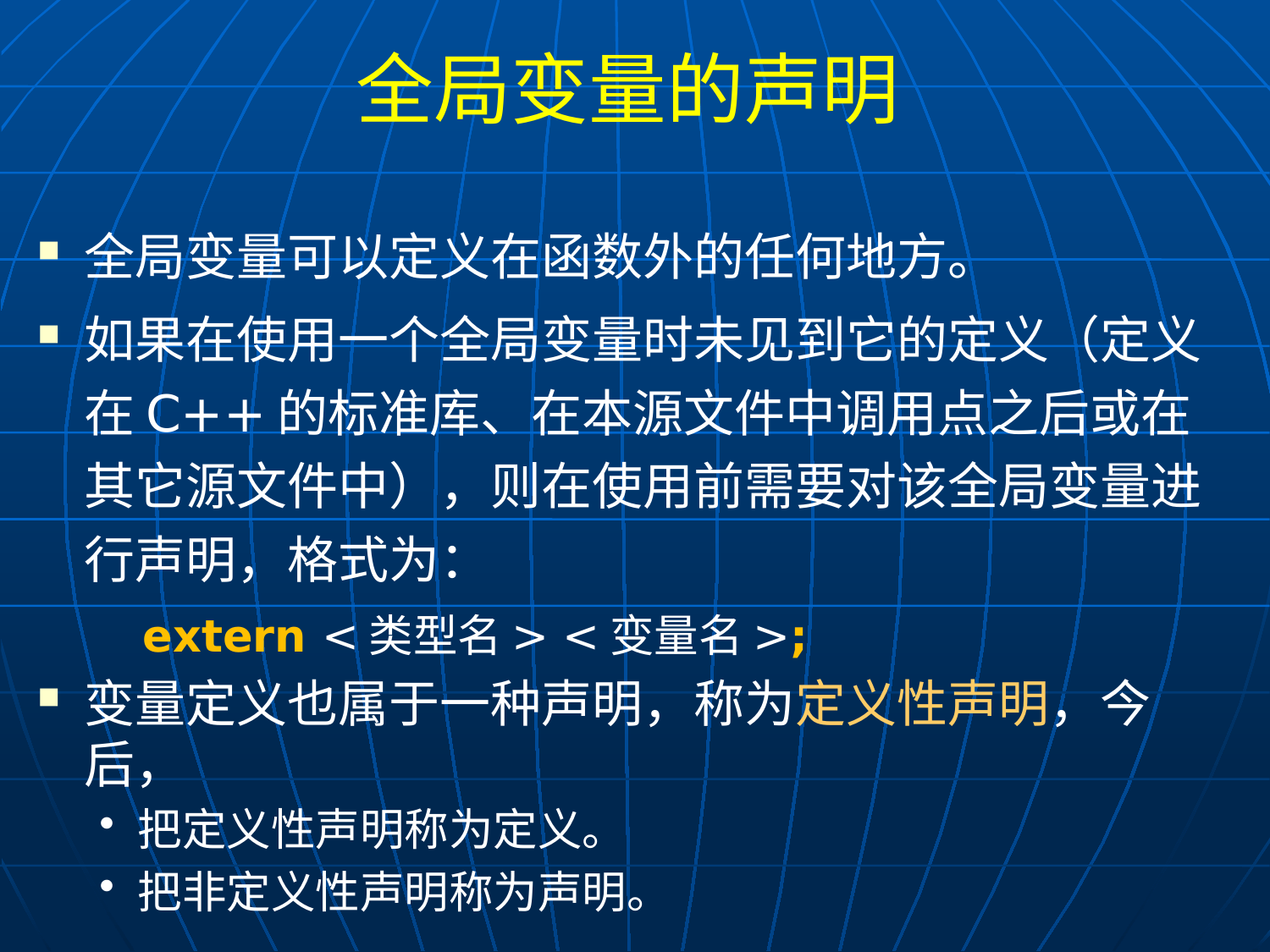

# 全局变量的声明
全局变量可以定义在函数外的任何地方。
如果在使用一个全局变量时未见到它的定义（定义在C++的标准库、在本源文件中调用点之后或在其它源文件中），则在使用前需要对该全局变量进行声明，格式为：
   extern <类型名> <变量名>;
变量定义也属于一种声明，称为定义性声明，今后，
把定义性声明称为定义。
把非定义性声明称为声明。